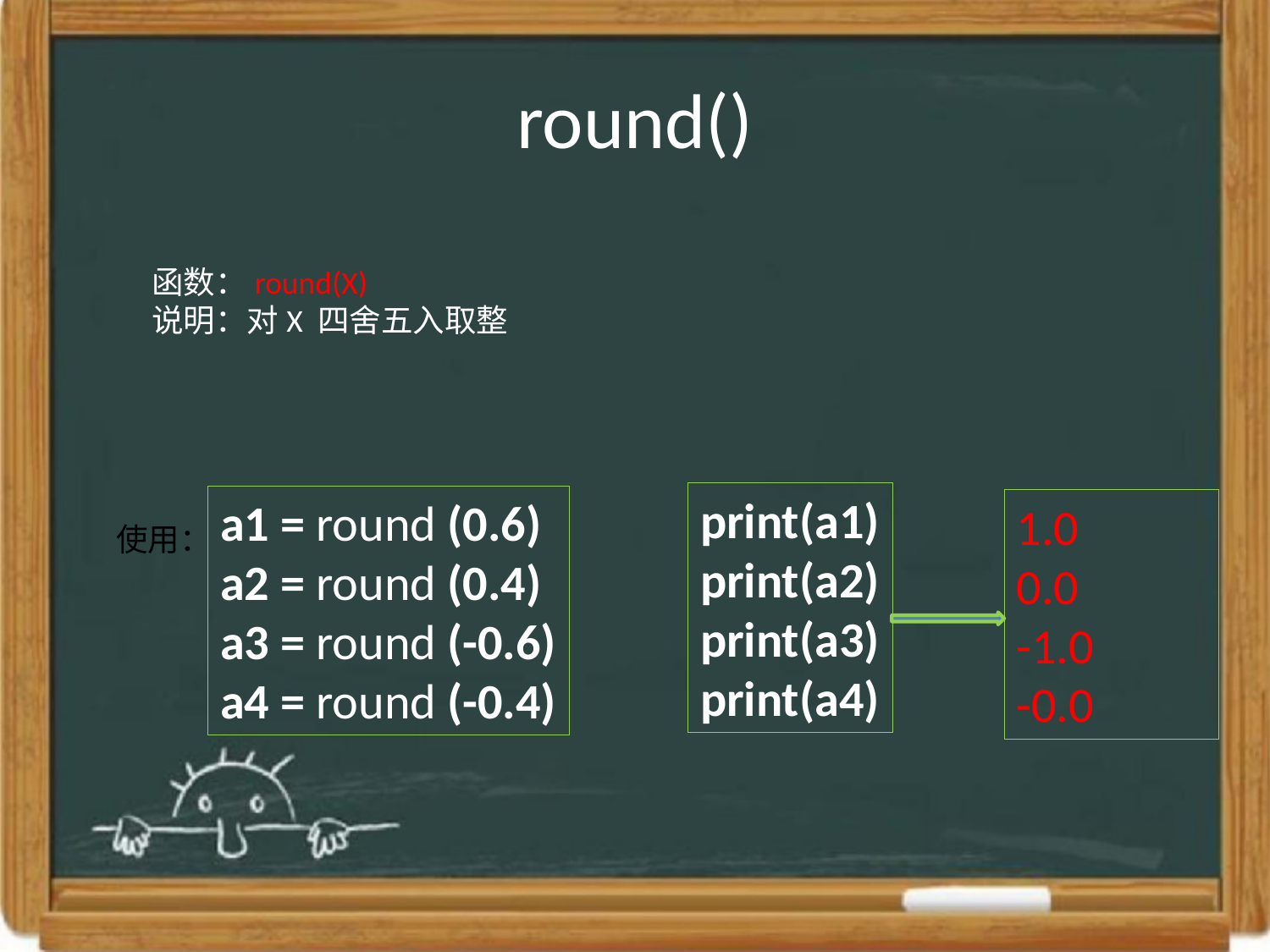

# round()
函数：round(X)
说明：对X 四舍五入取整
print(a1)
print(a2)
print(a3)
print(a4)
a1 = round (0.6)
a2 = round (0.4)
a3 = round (-0.6)
a4 = round (-0.4)
1.0
0.0
-1.0
-0.0
使用：